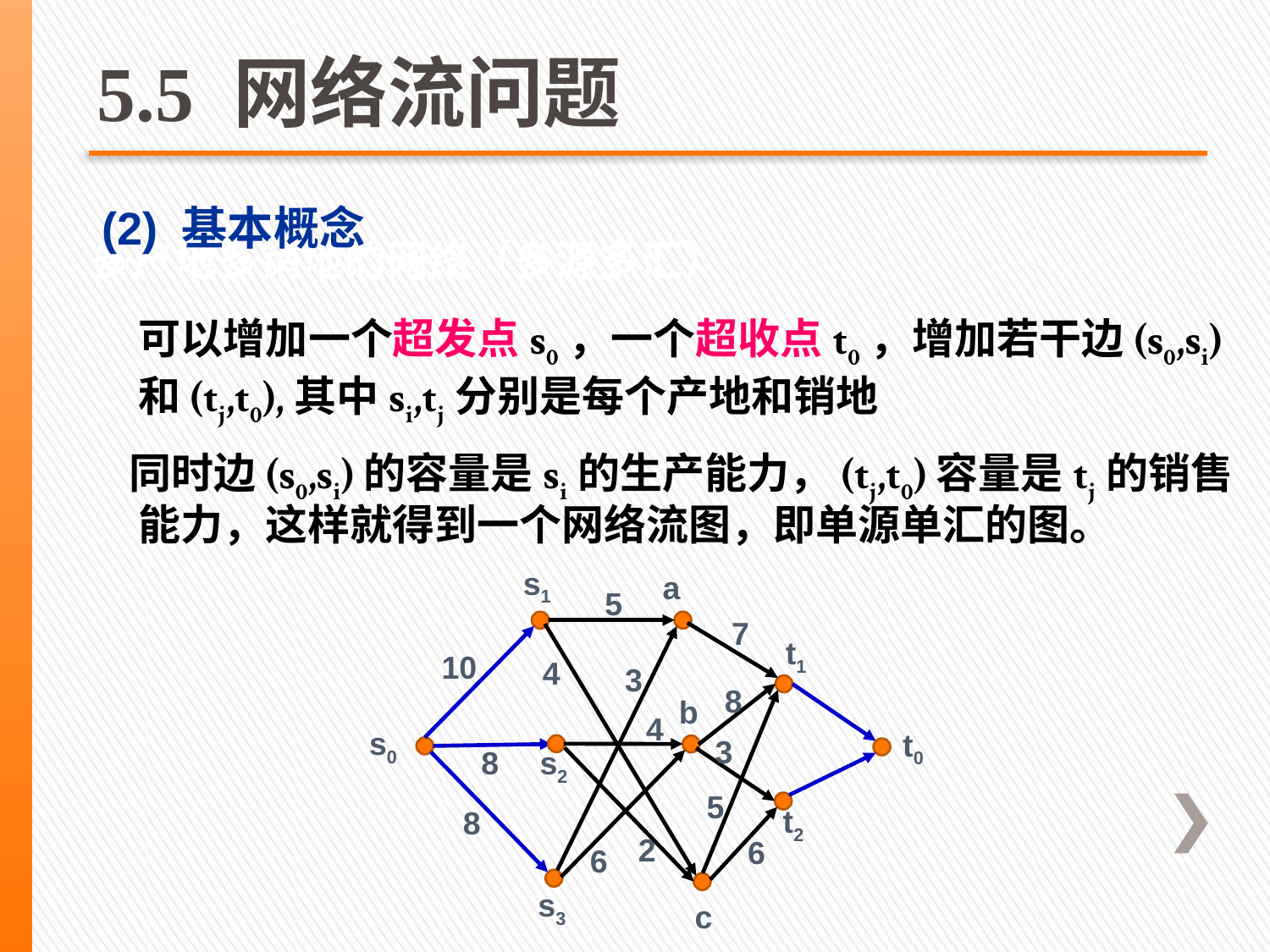

# 5.5 网络流问题
(2) 基本概念
多产地多销地的网络（多源多汇）
    可以增加一个超发点s0，一个超收点t0，增加若干边(s0,si)和(tj,t0),其中si,tj分别是每个产地和销地
   同时边(s0,si)的容量是si的生产能力，(tj,t0)容量是tj的销售能力，这样就得到一个网络流图，即单源单汇的图。
s1
a
5
7

t1
10
4
3
8

b
4
s0
t0
3

8
s2

5

t2
8
2
6
6

s3
c